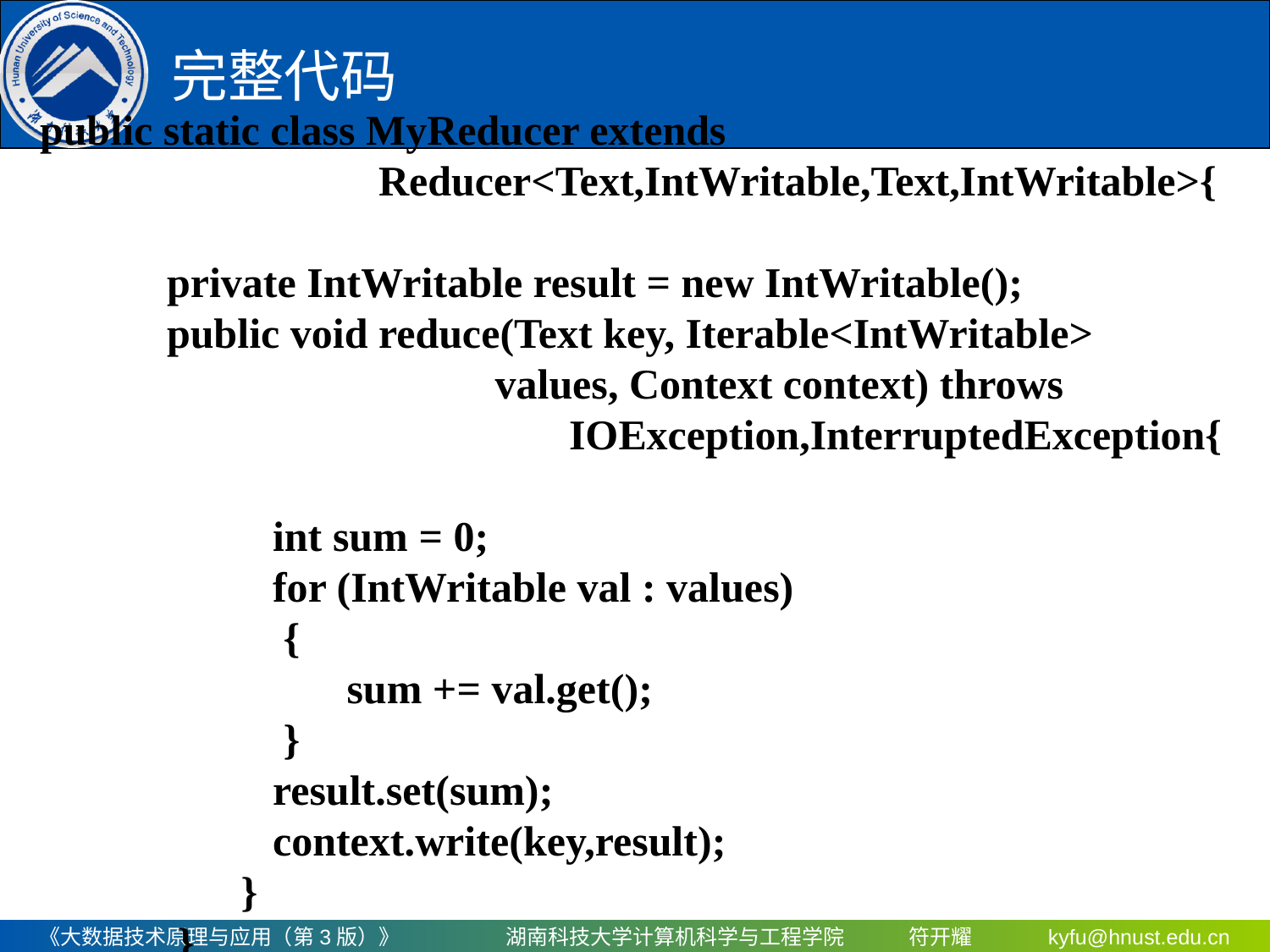

完整代码
public static class MyReducer extends
                                Reducer<Text,IntWritable,Text,IntWritable>{
	private IntWritable result = new IntWritable();
	public void reduce(Text key, Iterable<IntWritable>
                                           values, Context context) throws
                                                  IOException,InterruptedException{
	          int sum = 0;
	          for (IntWritable val : values)
	           {
	                 sum += val.get();
	           }
	          result.set(sum);
	          context.write(key,result);
	       }
	 }